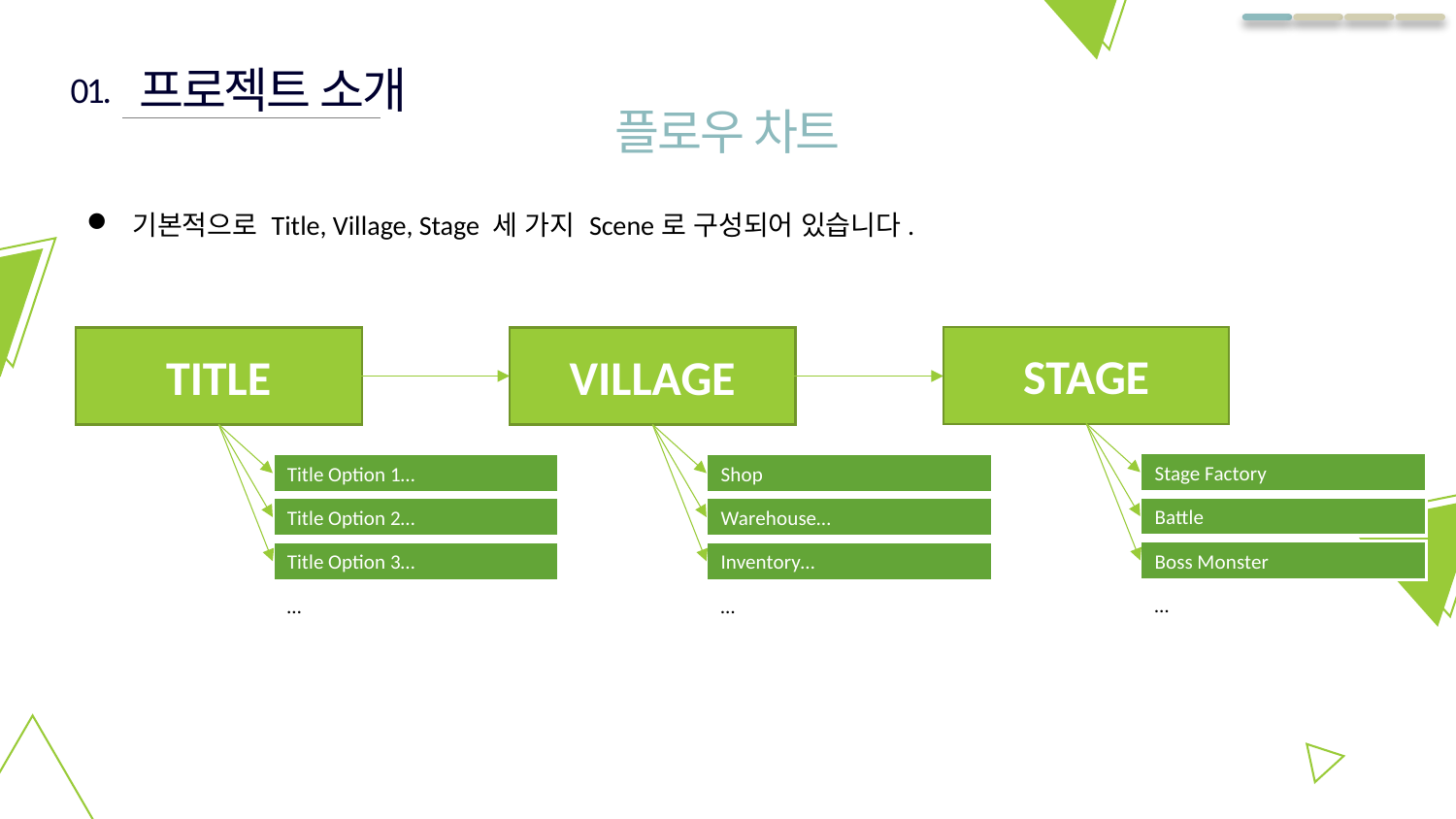

프로젝트 소개
01.
플로우 차트
기본적으로 Title, Village, Stage 세 가지 Scene로 구성되어 있습니다.
STAGE
TITLE
VILLAGE
Stage Factory
Title Option 1…
Shop
Battle
Title Option 2…
Warehouse…
Boss Monster
Title Option 3…
Inventory…
…
…
…